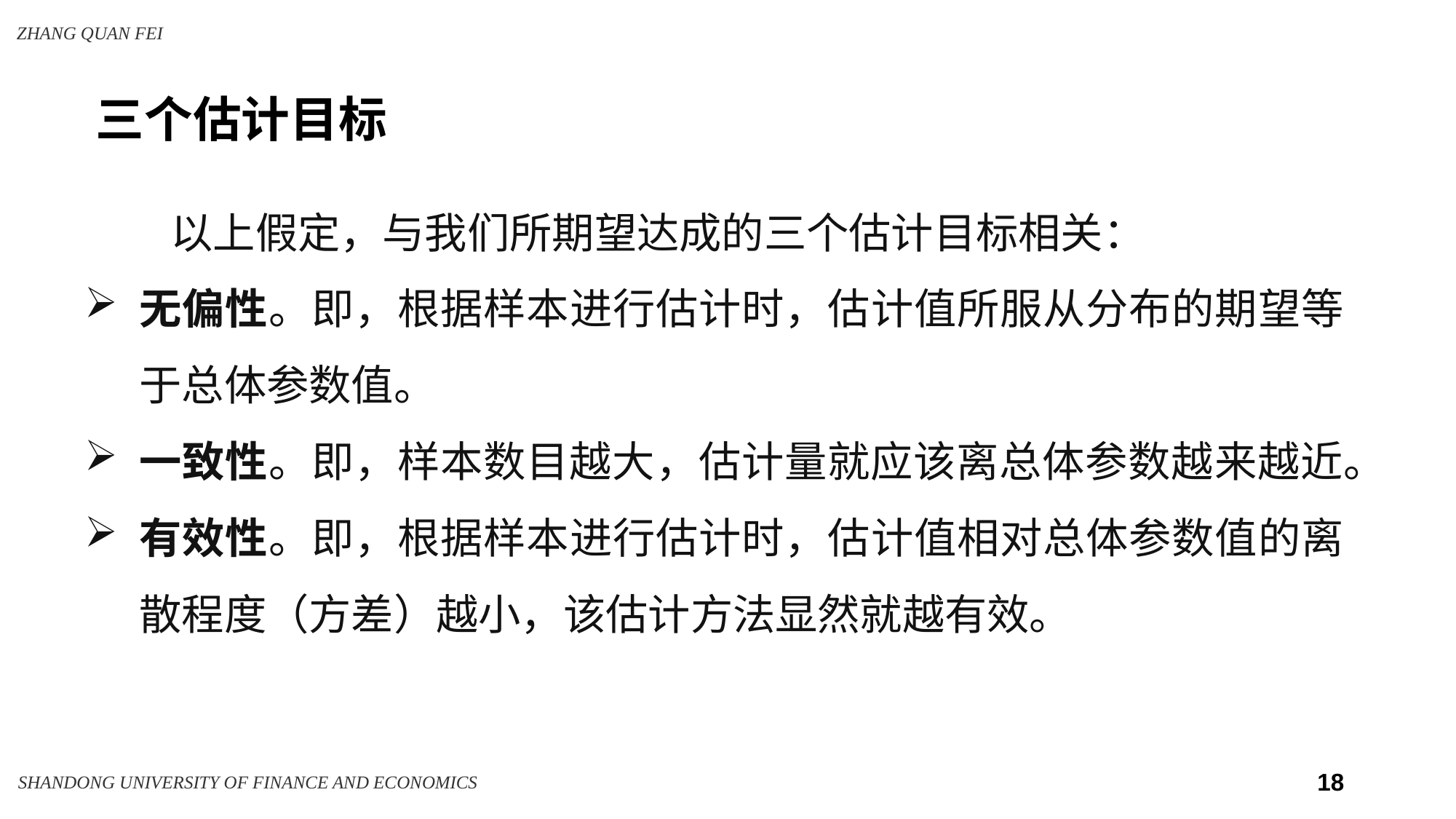

三个估计目标
以上假定，与我们所期望达成的三个估计目标相关：
无偏性。即，根据样本进行估计时，估计值所服从分布的期望等于总体参数值。
一致性。即，样本数目越大，估计量就应该离总体参数越来越近。
有效性。即，根据样本进行估计时，估计值相对总体参数值的离散程度（方差）越小，该估计方法显然就越有效。
18